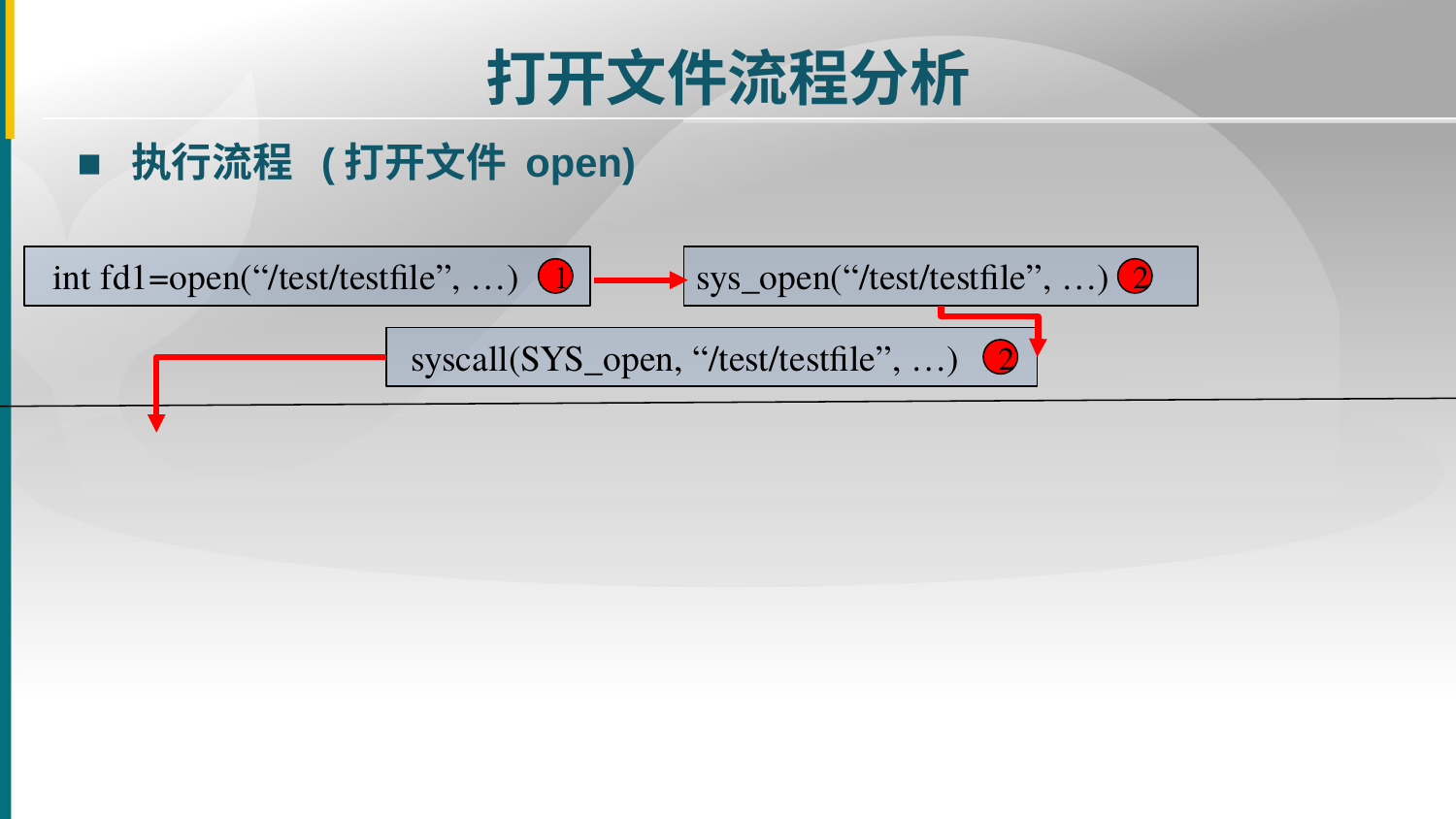

打开文件流程分析
■
执行流程  (打开文件 open)

int fd1=open(“/test/testfile”, …)
sys_open(“/test/testfile”, …)

1
2

syscall(SYS_open, “/test/testfile”, …)
2